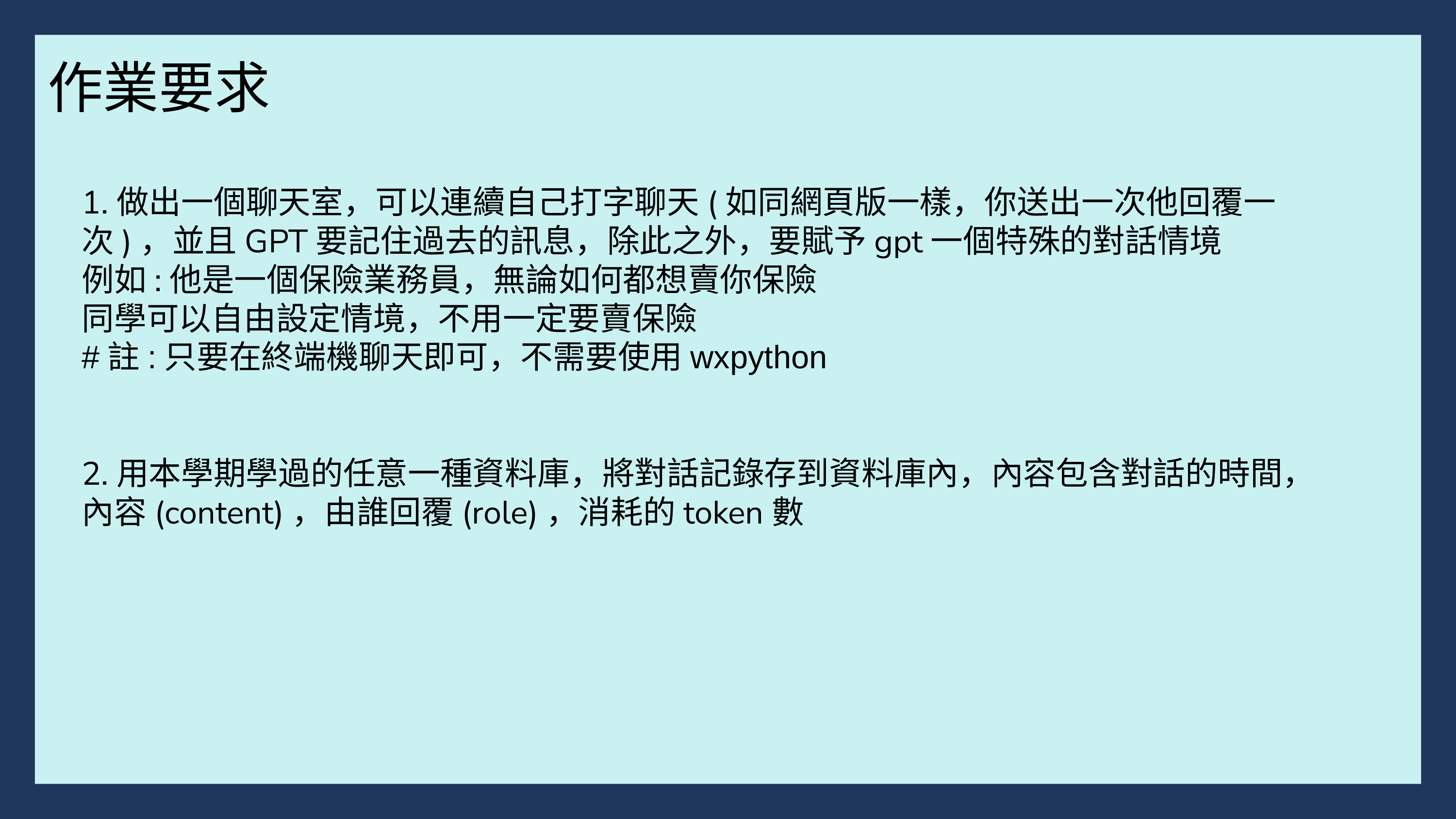

作業要求
1.做出一個聊天室，可以連續自己打字聊天(如同網頁版一樣，你送出一次他回覆一次)，並且GPT要記住過去的訊息，除此之外，要賦予gpt一個特殊的對話情境
例如:他是一個保險業務員，無論如何都想賣你保險
同學可以自由設定情境，不用一定要賣保險
#註:只要在終端機聊天即可，不需要使用wxpython

2.用本學期學過的任意一種資料庫，將對話記錄存到資料庫內，內容包含對話的時間，內容(content)，由誰回覆(role)，消耗的token數